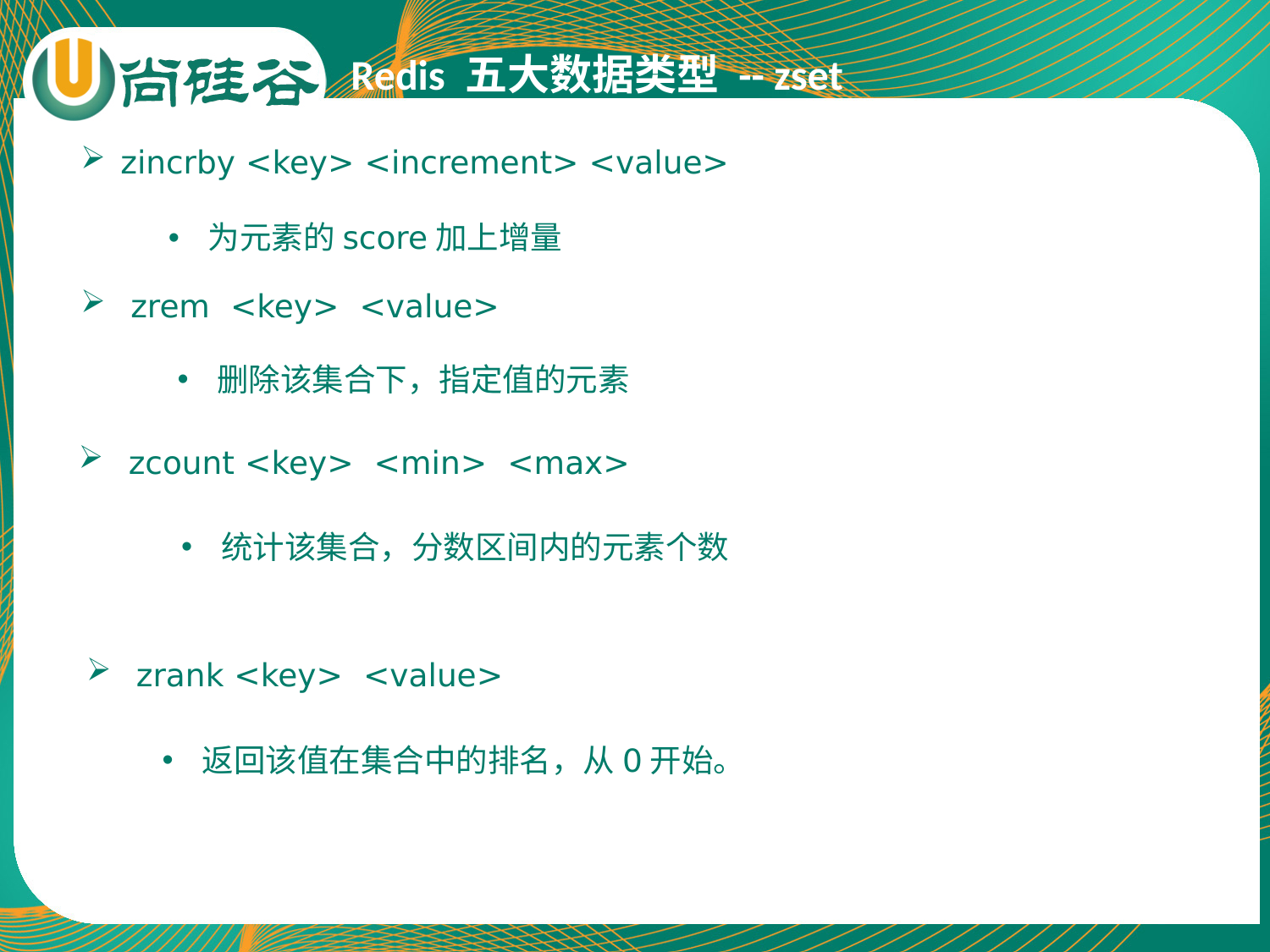

Redis 五大数据类型 -- zset
zincrby <key> <increment> <value>
为元素的score加上增量
 zrem  <key>  <value>
删除该集合下，指定值的元素
 zcount <key>  <min>  <max>
统计该集合，分数区间内的元素个数
 zrank <key>  <value>

返回该值在集合中的排名，从0开始。